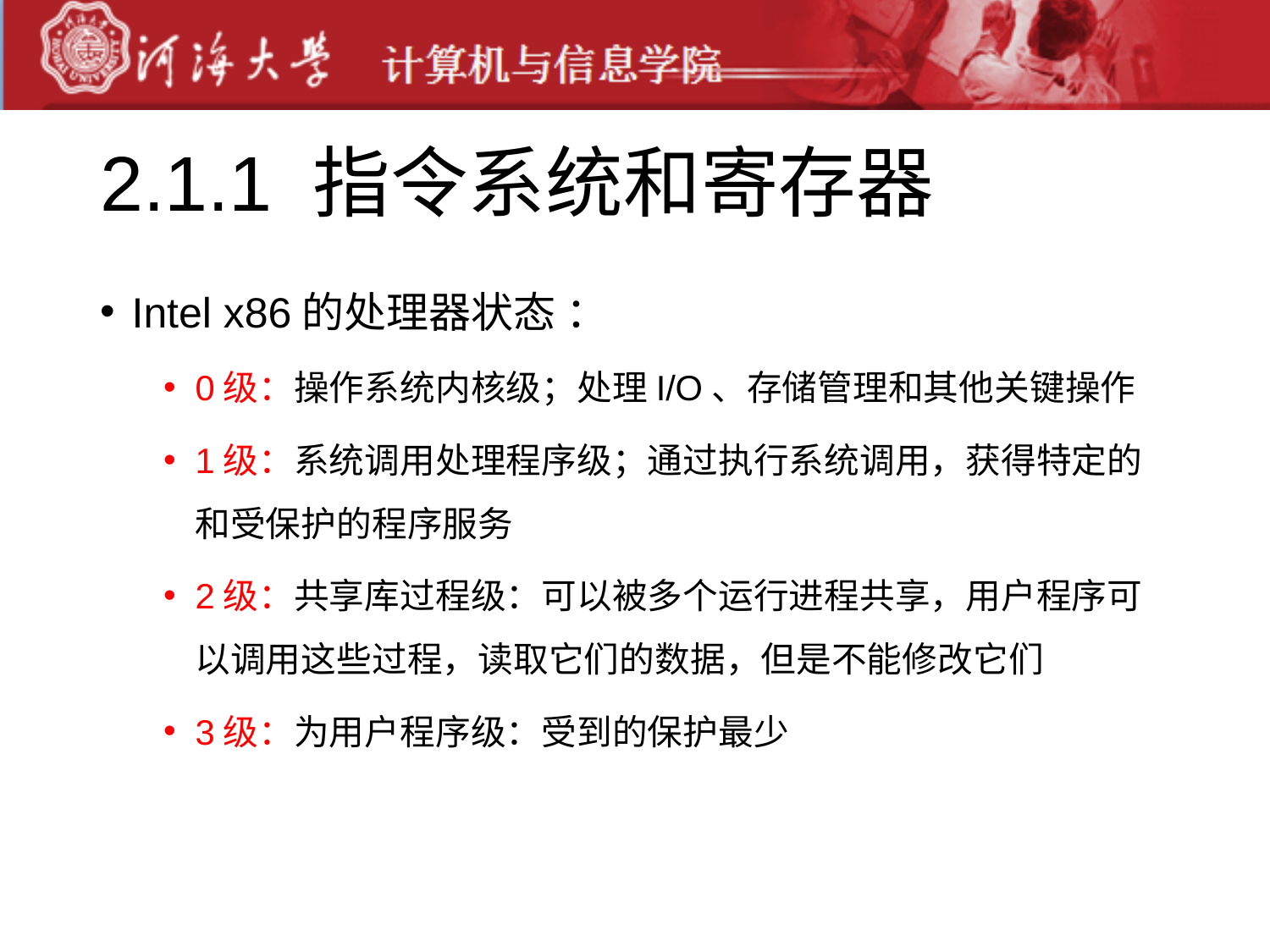

# 2.1.1 指令系统和寄存器
Intel x86的处理器状态 ：
0级：操作系统内核级；处理I/O、存储管理和其他关键操作
1级：系统调用处理程序级；通过执行系统调用，获得特定的和受保护的程序服务
2级：共享库过程级：可以被多个运行进程共享，用户程序可以调用这些过程，读取它们的数据，但是不能修改它们
3级：为用户程序级：受到的保护最少